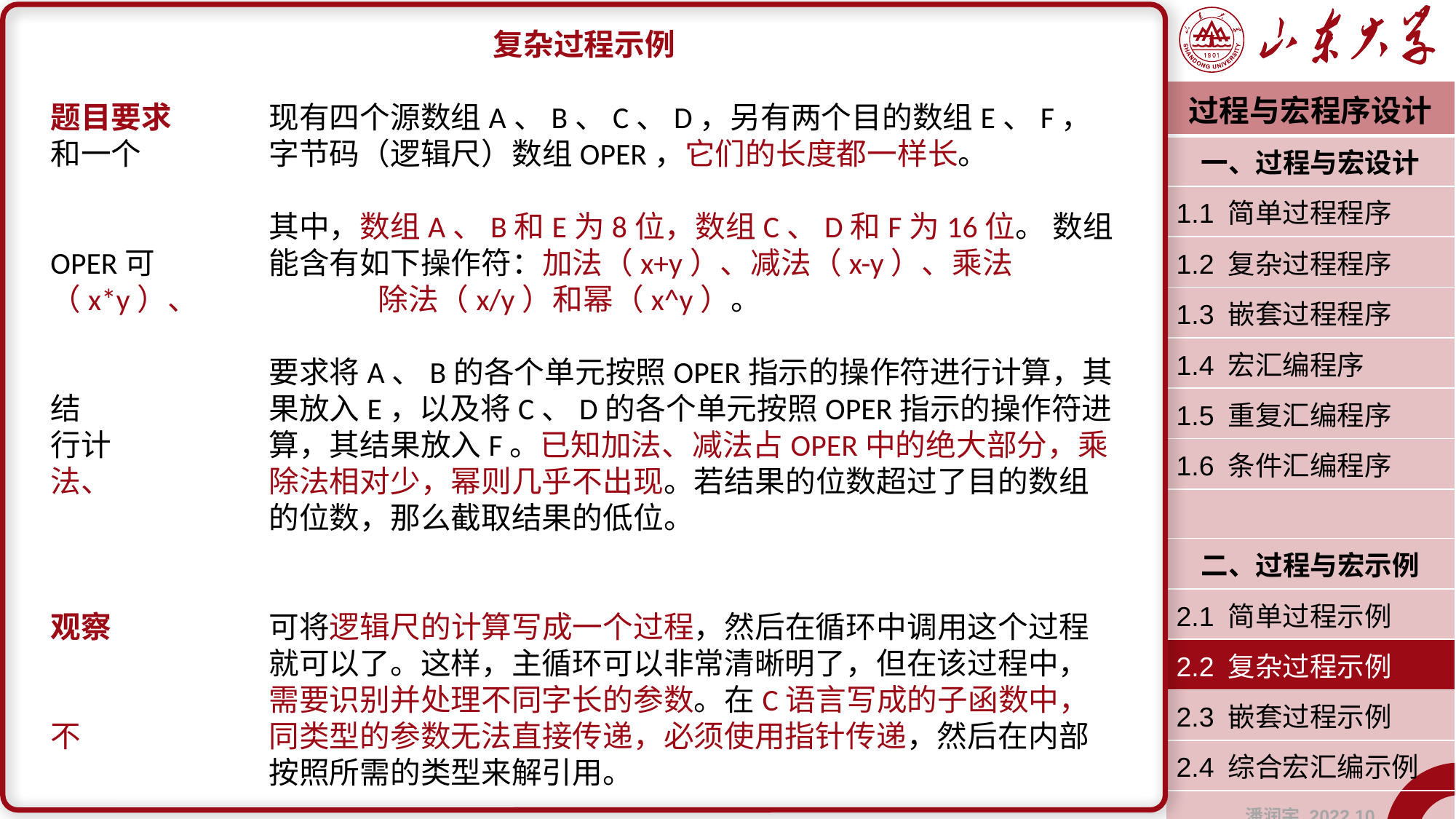

复杂过程示例

题目要求	现有四个源数组A、B、C、D，另有两个目的数组E、F，和一个		字节码（逻辑尺）数组OPER，它们的长度都一样长。

		其中，数组A、B和E为8位，数组C、D和F为16位。 数组OPER可		能含有如下操作符：加法（x+y）、减法（x-y）、乘法（x*y）、		除法（x/y）和幂（x^y）。

		要求将A、B的各个单元按照OPER指示的操作符进行计算，其结		果放入E，以及将C、D的各个单元按照OPER指示的操作符进行计		算，其结果放入F。已知加法、减法占OPER中的绝大部分，乘法、		除法相对少，幂则几乎不出现。若结果的位数超过了目的数组		的位数，那么截取结果的低位。

观察		可将逻辑尺的计算写成一个过程，然后在循环中调用这个过程		就可以了。这样，主循环可以非常清晰明了，但在该过程中，		需要识别并处理不同字长的参数。在C语言写成的子函数中，不		同类型的参数无法直接传递，必须使用指针传递，然后在内部		按照所需的类型来解引用。
| 过程与宏程序设计 |
| --- |
| 一、过程与宏设计 |
| 1.1 简单过程程序 |
| 1.2 复杂过程程序 |
| 1.3 嵌套过程程序 |
| 1.4 宏汇编程序 |
| 1.5 重复汇编程序 |
| 1.6 条件汇编程序 |
|  |
| 二、过程与宏示例 |
| 2.1 简单过程示例 |
| 2.2 复杂过程示例 |
| 2.3 嵌套过程示例 |
| 2.4 综合宏汇编示例 |
| 潘润宇 2022.10 |